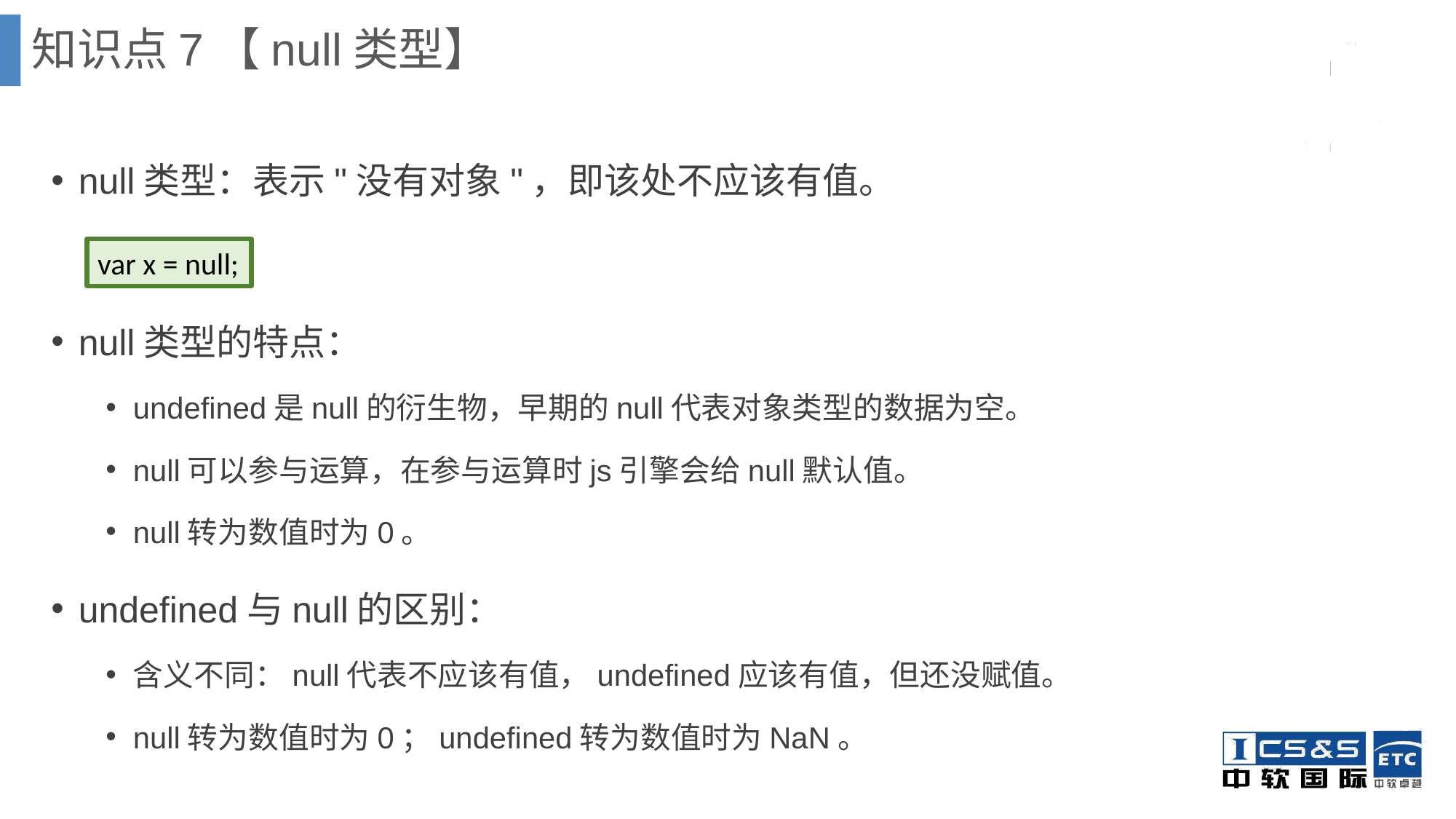

知识点7【null类型】
null类型：表示"没有对象"，即该处不应该有值。

null类型的特点：
undefined是null的衍生物，早期的null代表对象类型的数据为空。
null可以参与运算，在参与运算时js引擎会给null默认值。
null转为数值时为0。
undefined与null的区别：
含义不同：null代表不应该有值，undefined应该有值，但还没赋值。
null转为数值时为0；undefined转为数值时为NaN。
var x = null;